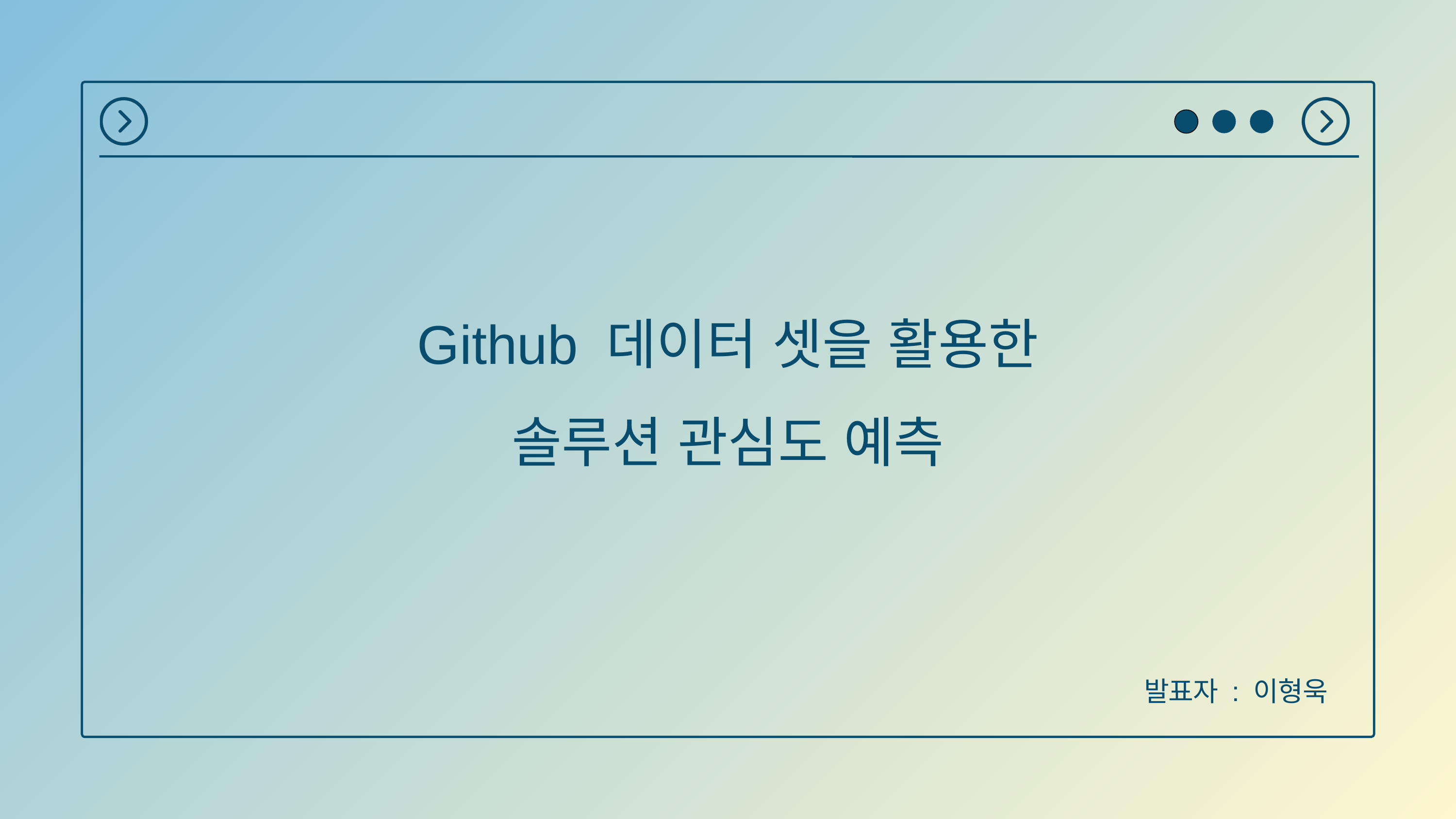

Github 데이터 셋을 활용한 솔루션 관심도 예측
발표자 : 이형욱